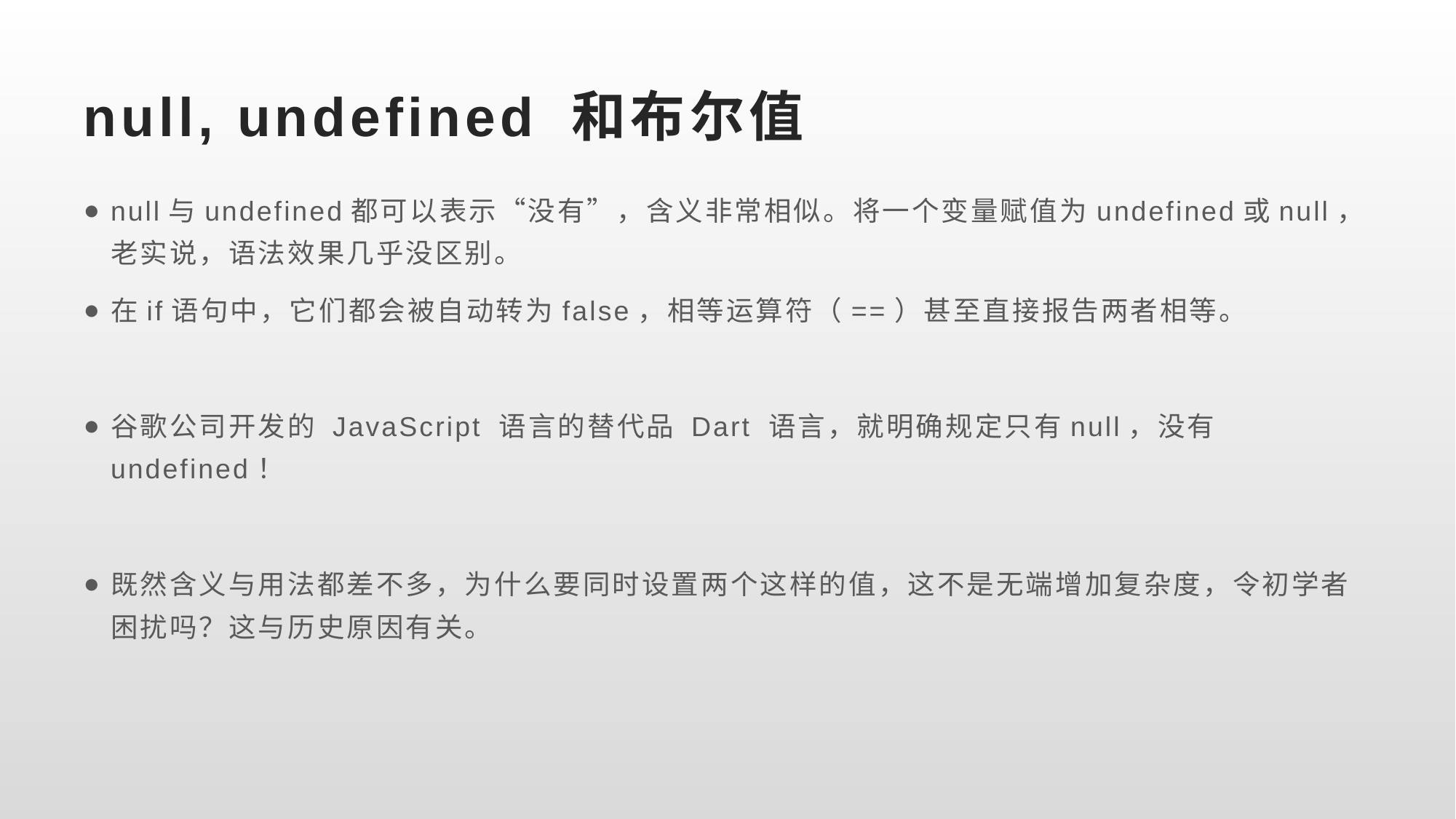

# null, undefined 和布尔值
null与undefined都可以表示“没有”，含义非常相似。将一个变量赋值为undefined或null，老实说，语法效果几乎没区别。
在if语句中，它们都会被自动转为false，相等运算符（==）甚至直接报告两者相等。

谷歌公司开发的 JavaScript 语言的替代品 Dart 语言，就明确规定只有null，没有undefined！

既然含义与用法都差不多，为什么要同时设置两个这样的值，这不是无端增加复杂度，令初学者困扰吗？这与历史原因有关。